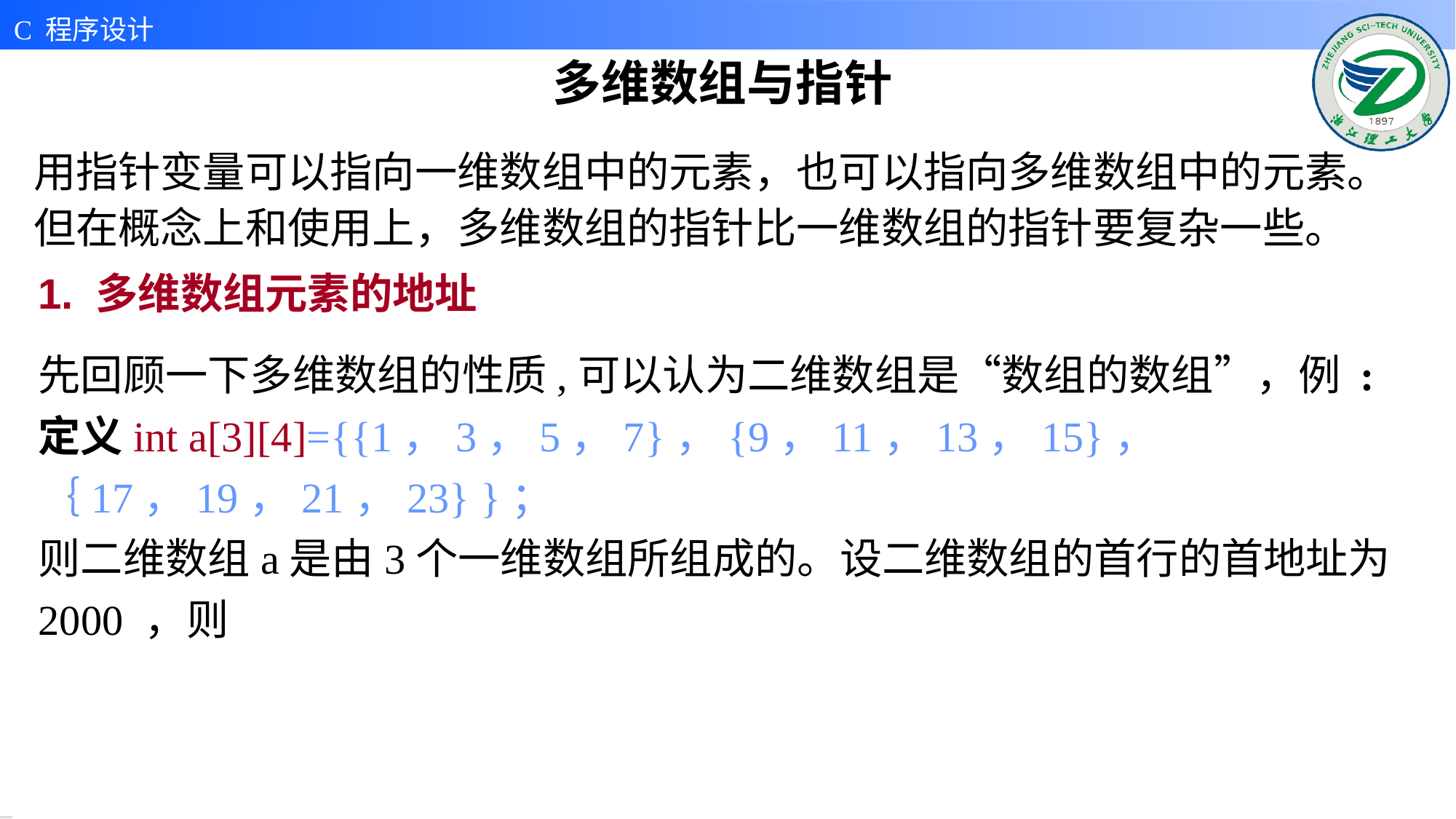

多维数组与指针
用指针变量可以指向一维数组中的元素，也可以指向多维数组中的元素。但在概念上和使用上，多维数组的指针比一维数组的指针要复杂一些。
1. 多维数组元素的地址
先回顾一下多维数组的性质,可以认为二维数组是“数组的数组”，例 :
定义int a[3][4]={{1，3，5，7}，{9，11，13，15}，｛17，19，21，23} }；
则二维数组a是由3个一维数组所组成的。设二维数组的首行的首地址为2000 ，则